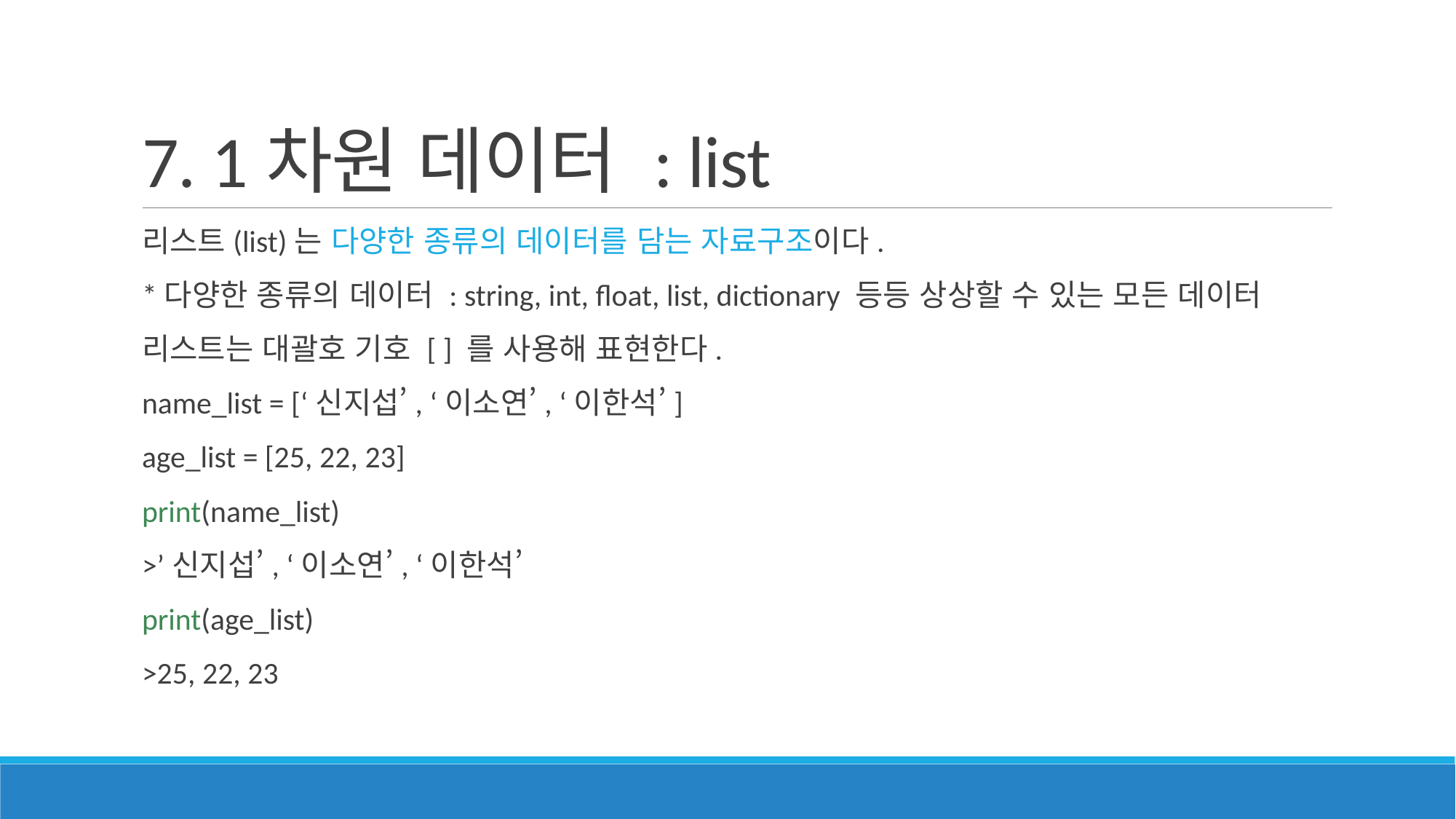

# 7. 1차원 데이터 : list
리스트(list)는 다양한 종류의 데이터를 담는 자료구조이다.
*다양한 종류의 데이터 : string, int, float, list, dictionary 등등 상상할 수 있는 모든 데이터
리스트는 대괄호 기호 [ ] 를 사용해 표현한다.
name_list = [‘신지섭’, ‘이소연’, ‘이한석’]
age_list = [25, 22, 23]
print(name_list)
>’신지섭’, ‘이소연’, ‘이한석’
print(age_list)
>25, 22, 23